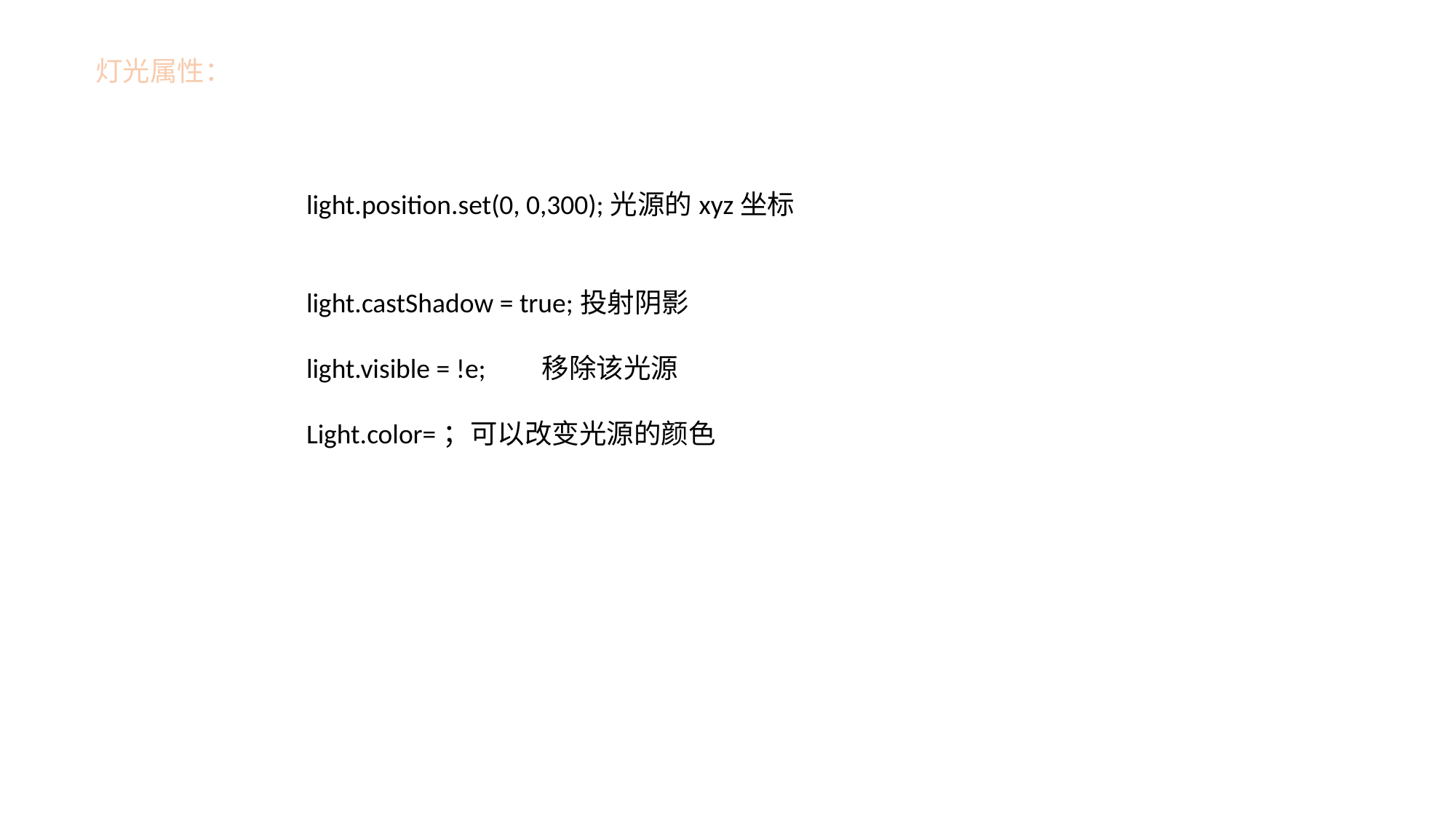

灯光属性：
light.position.set(0, 0,300);光源的xyz坐标

light.castShadow = true;投射阴影

light.visible = !e;        移除该光源

Light.color=；可以改变光源的颜色